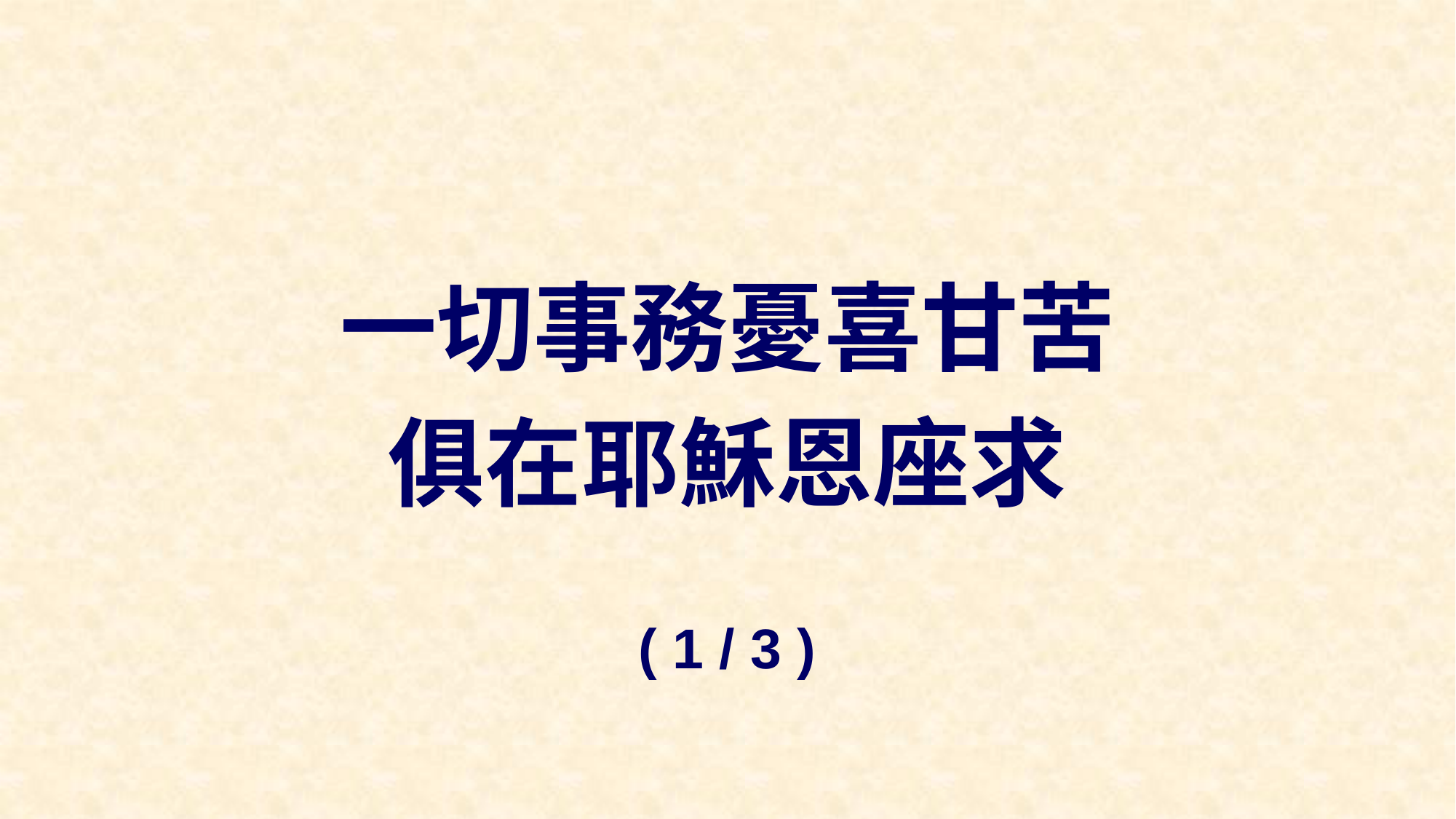

一切事務憂喜甘苦
俱在耶穌恩座求
( 1 / 3 )